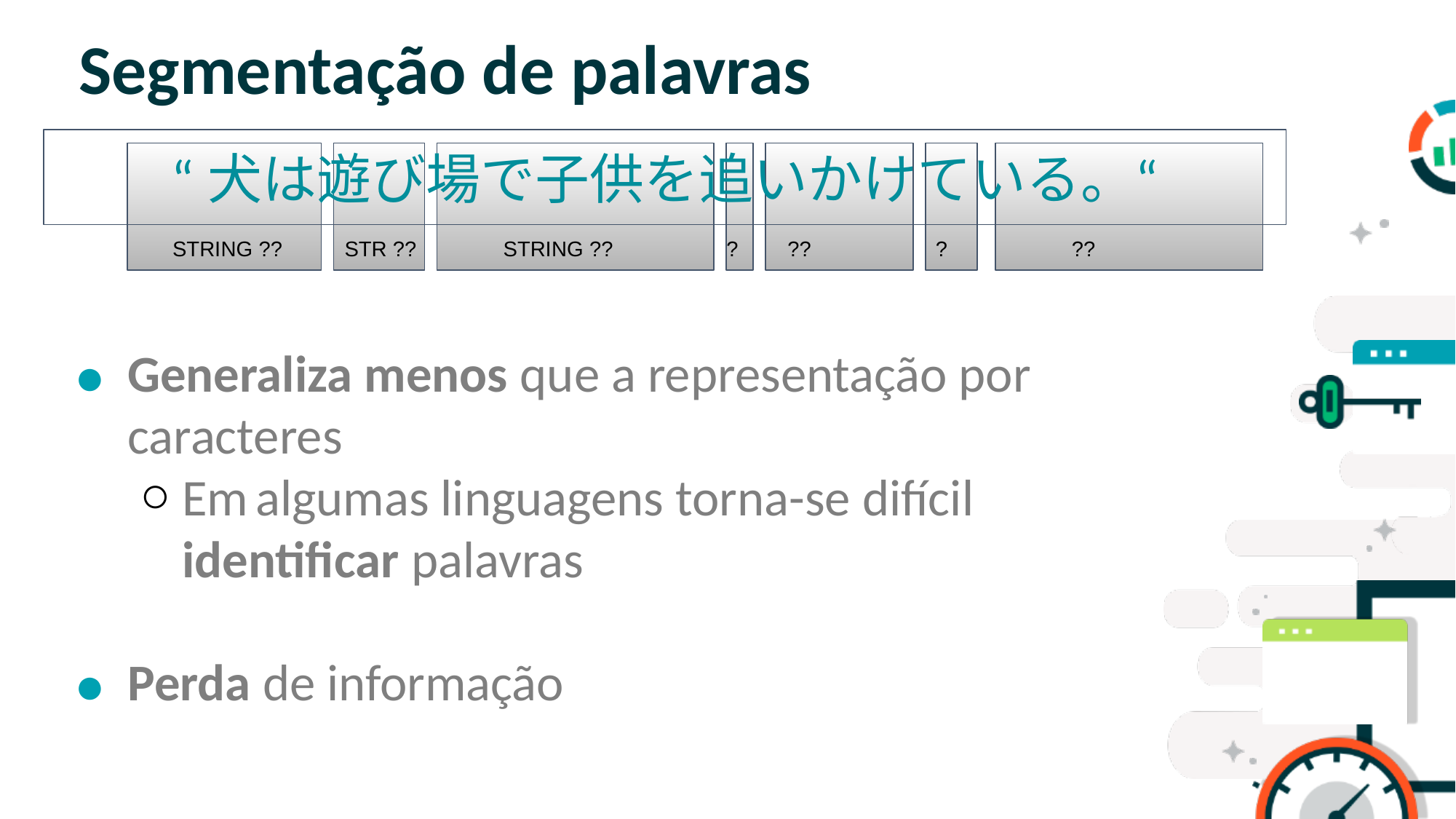

# Segmentação de palavras
“犬は遊び場で子供を追いかけている。“

SLIDE PARA TÓPICOS
STRING ??
STR ??
STRING ??
?
??
?
??
Generaliza menos que a representação por caracteres
Em algumas linguagens torna-se difícil identificar palavras

Perda de informação